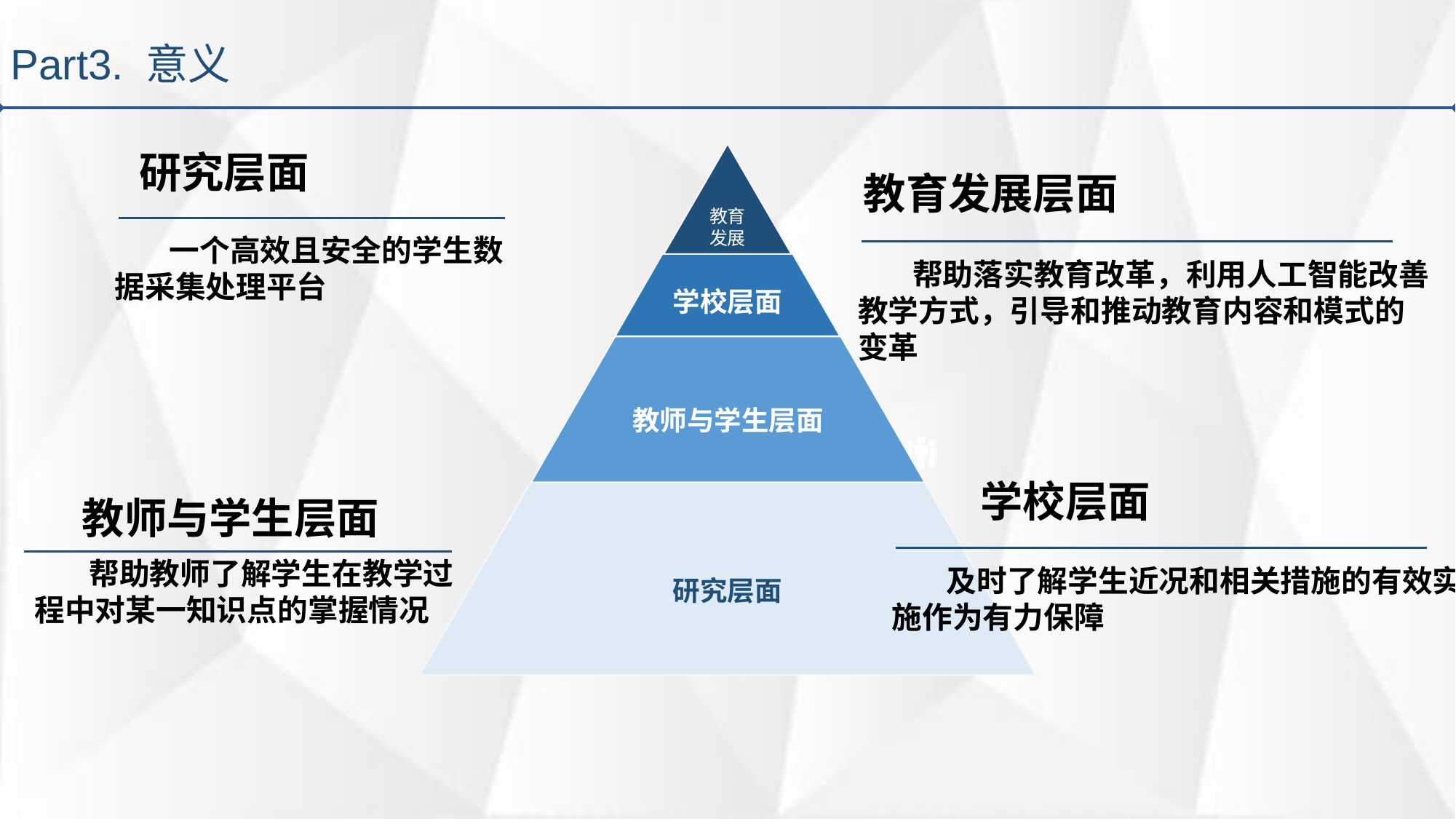

Part3. 意义
研究层面
一个高效且安全的学生数据采集处理平台
教育发展

教育发展层面
帮助落实教育改革，利用人工智能改善教学方式，引导和推动教育内容和模式的变革
学校层面
教师与学生层面

学校层面
及时了解学生近况和相关措施的有效实施作为有力保障
研究层面
教师与学生层面
帮助教师了解学生在教学过程中对某一知识点的掌握情况